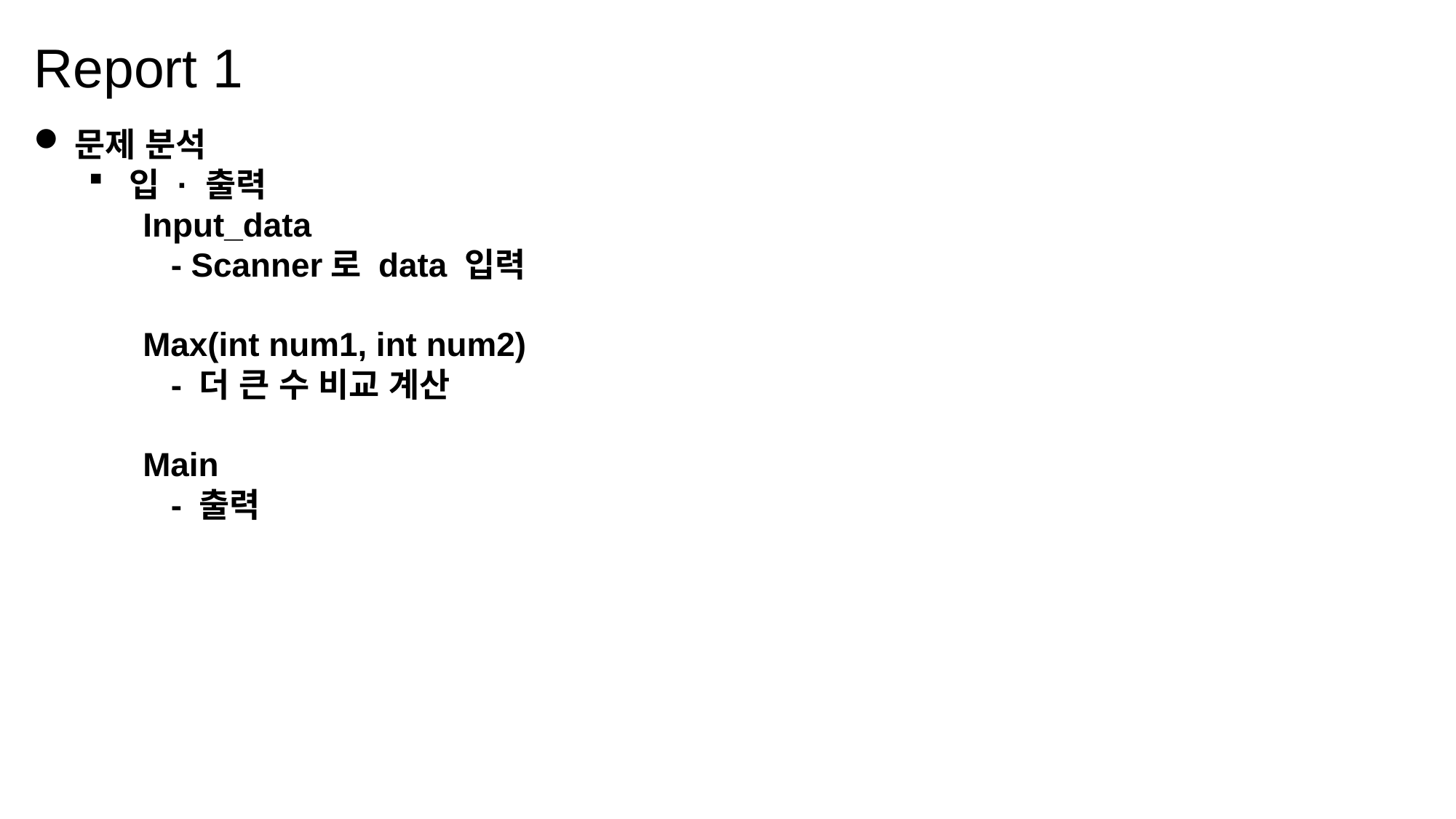

Report 1
문제 분석
입 · 출력
Input_data
   - Scanner로 data 입력

Max(int num1, int num2)
   - 더 큰 수 비교 계산

Main
   - 출력